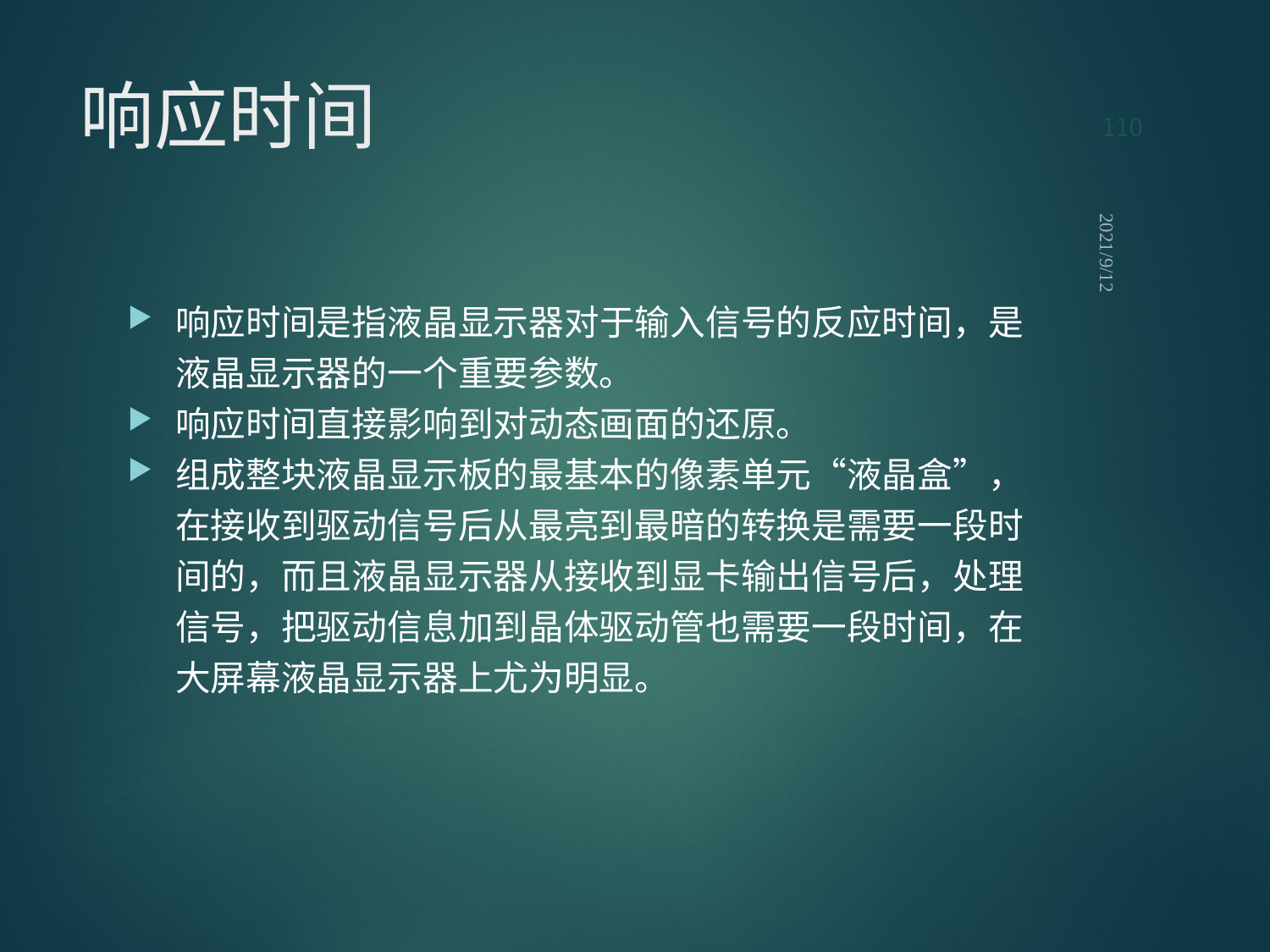

110
# 响应时间
2021/9/12
响应时间是指液晶显示器对于输入信号的反应时间，是液晶显示器的一个重要参数。
响应时间直接影响到对动态画面的还原。
组成整块液晶显示板的最基本的像素单元“液晶盒”，在接收到驱动信号后从最亮到最暗的转换是需要一段时间的，而且液晶显示器从接收到显卡输出信号后，处理信号，把驱动信息加到晶体驱动管也需要一段时间，在大屏幕液晶显示器上尤为明显。